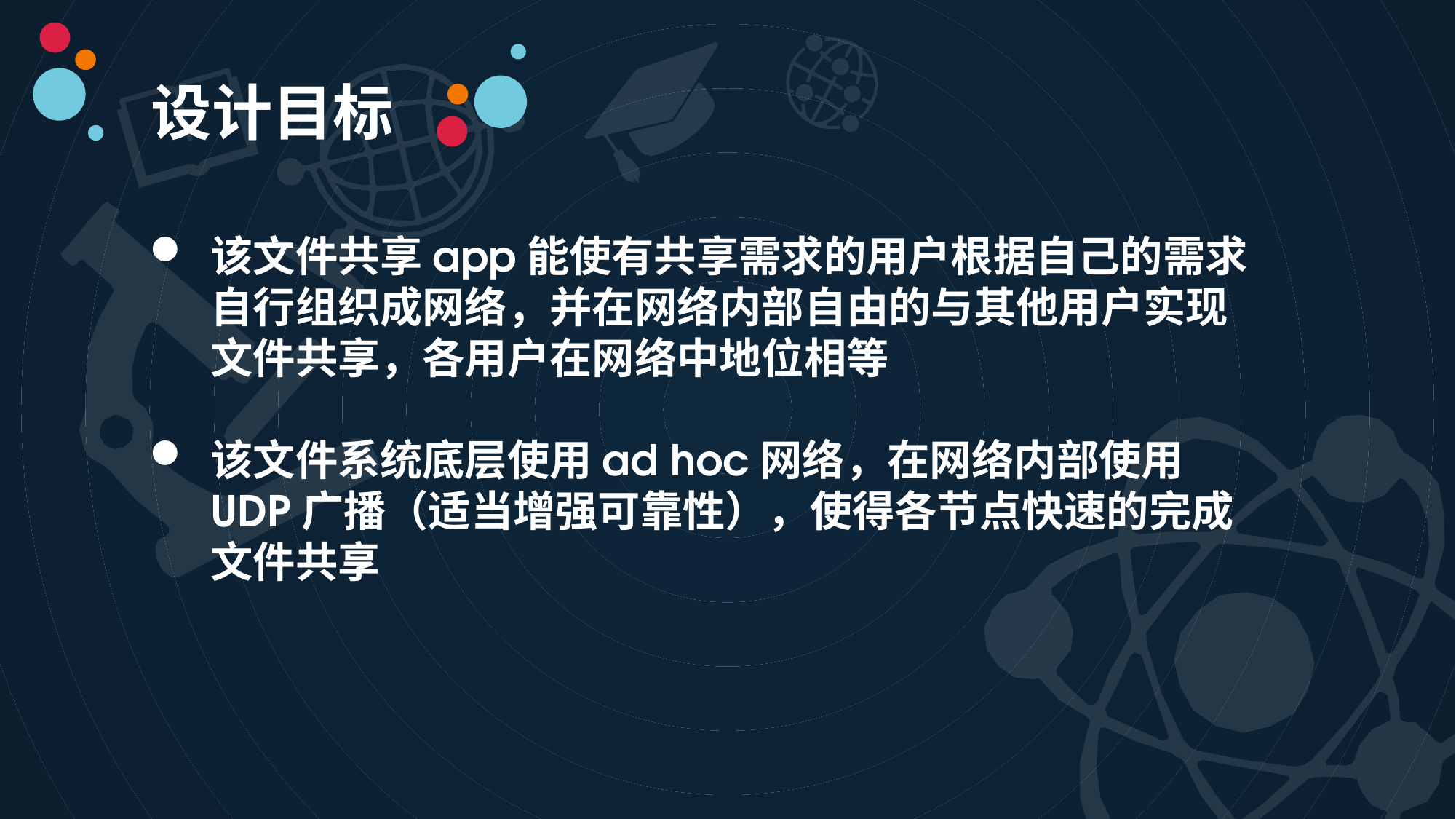

设计目标
该文件共享app能使有共享需求的用户根据自己的需求自行组织成网络，并在网络内部自由的与其他用户实现文件共享，各用户在网络中地位相等

该文件系统底层使用ad hoc网络，在网络内部使用UDP广播（适当增强可靠性），使得各节点快速的完成文件共享